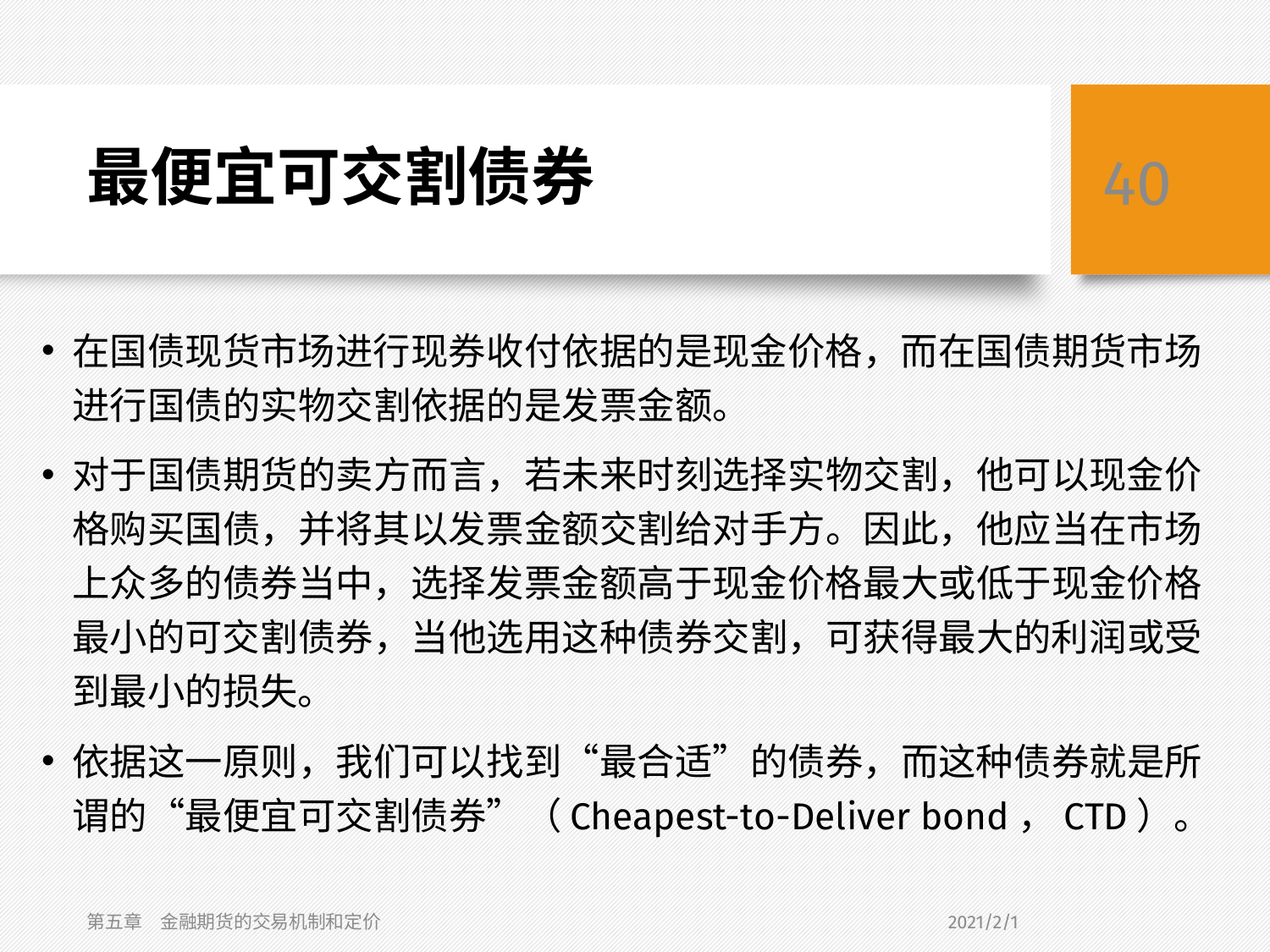

# 最便宜可交割债券
40
在国债现货市场进行现券收付依据的是现金价格，而在国债期货市场进行国债的实物交割依据的是发票金额。
对于国债期货的卖方而言，若未来时刻选择实物交割，他可以现金价格购买国债，并将其以发票金额交割给对手方。因此，他应当在市场上众多的债券当中，选择发票金额高于现金价格最大或低于现金价格最小的可交割债券，当他选用这种债券交割，可获得最大的利润或受到最小的损失。
依据这一原则，我们可以找到“最合适”的债券，而这种债券就是所谓的“最便宜可交割债券”（Cheapest-to-Deliver bond，CTD）。

2021/2/1
第五章　金融期货的交易机制和定价